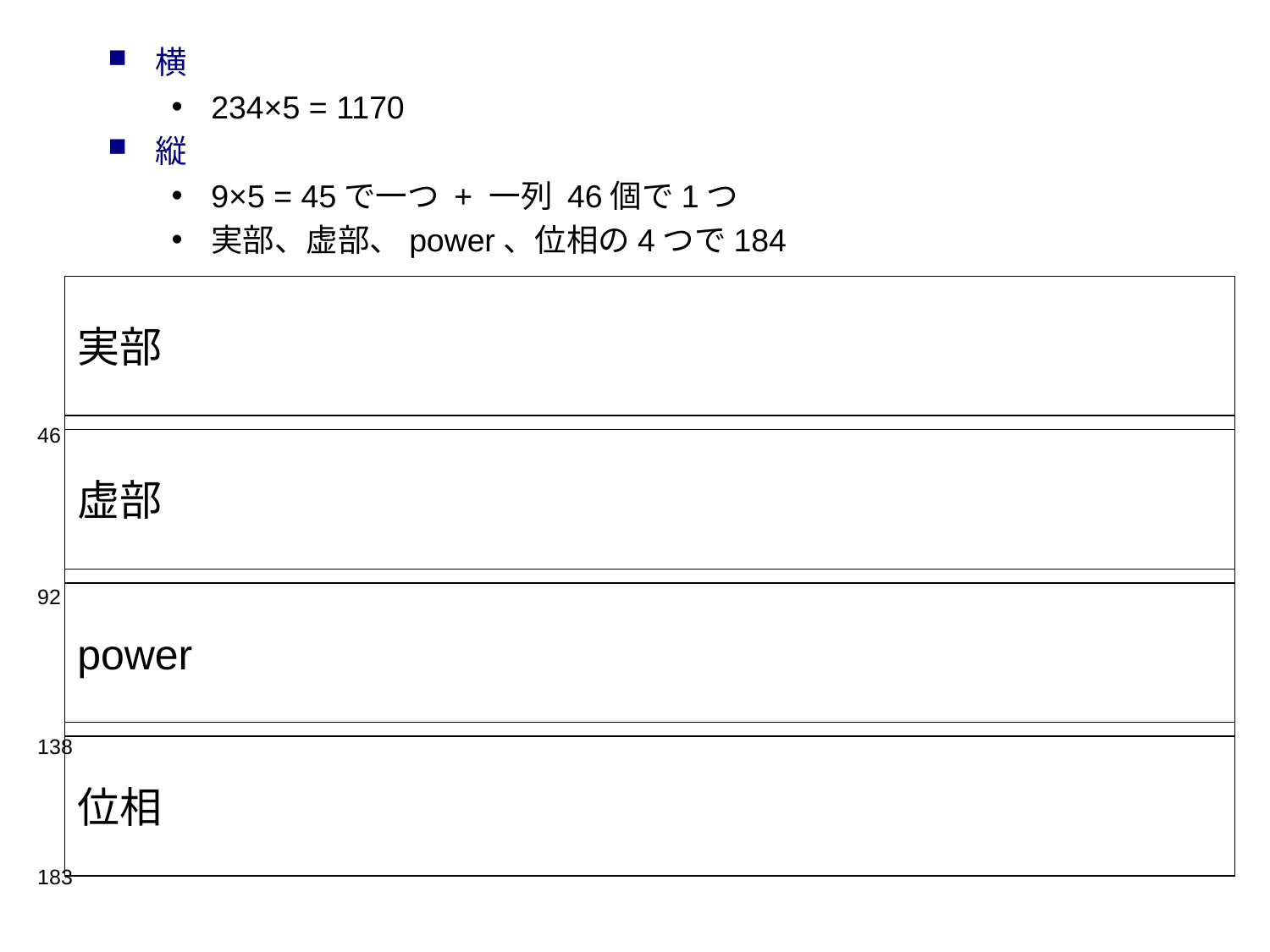

横
234×5 = 1170
縦
9×5 = 45で一つ + 一列 46個で1つ
実部、虚部、power、位相の4つで184

実部
虚部
power
位相
46
92
138
183